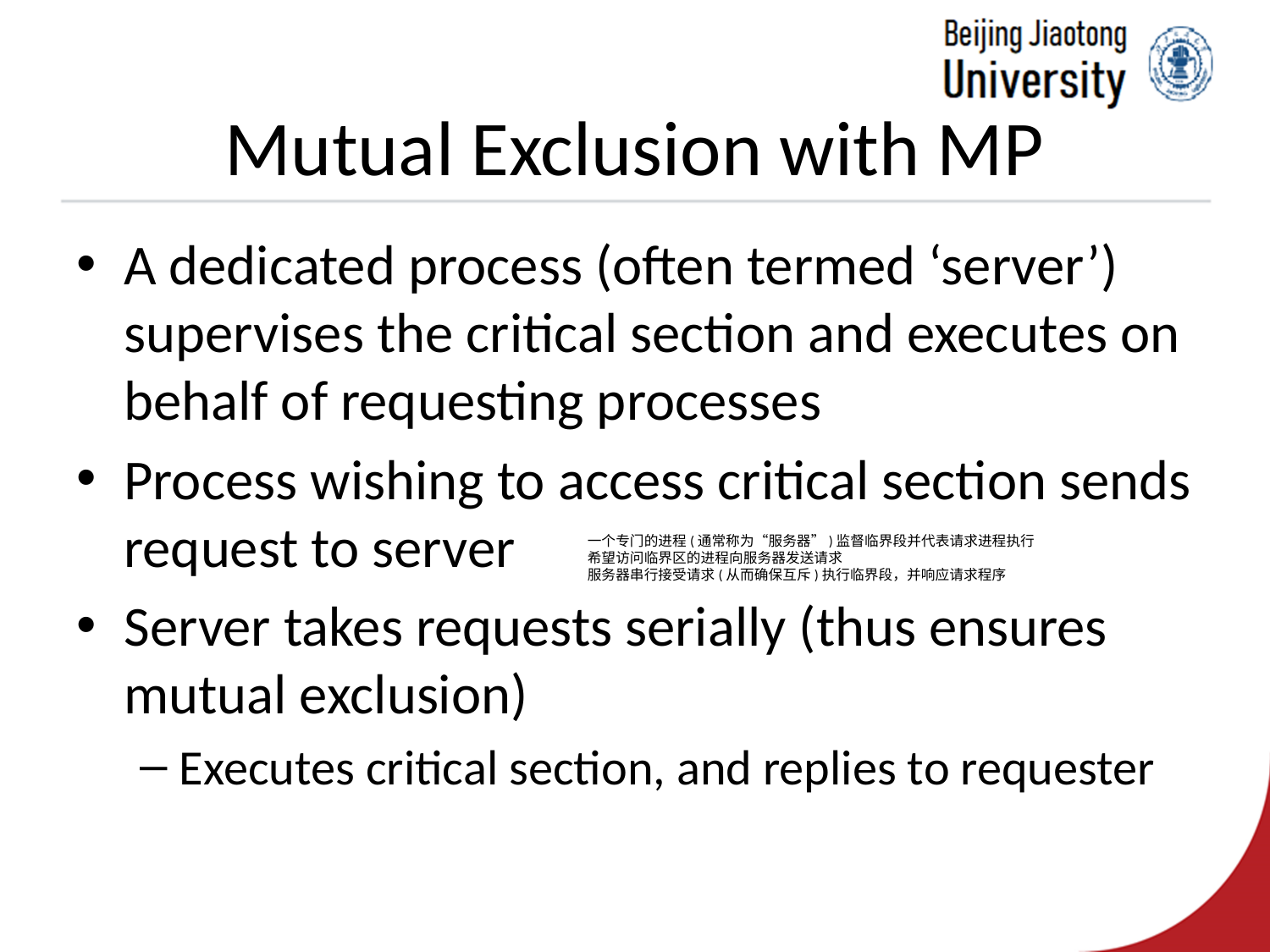

# Mutual Exclusion with MP
A dedicated process (often termed ‘server’) supervises the critical section and executes on behalf of requesting processes
Process wishing to access critical section sends request to server
Server takes requests serially (thus ensures mutual exclusion)
Executes critical section, and replies to requester

一个专门的进程(通常称为“服务器”)监督临界段并代表请求进程执行
希望访问临界区的进程向服务器发送请求
服务器串行接受请求(从而确保互斥)执行临界段，并响应请求程序